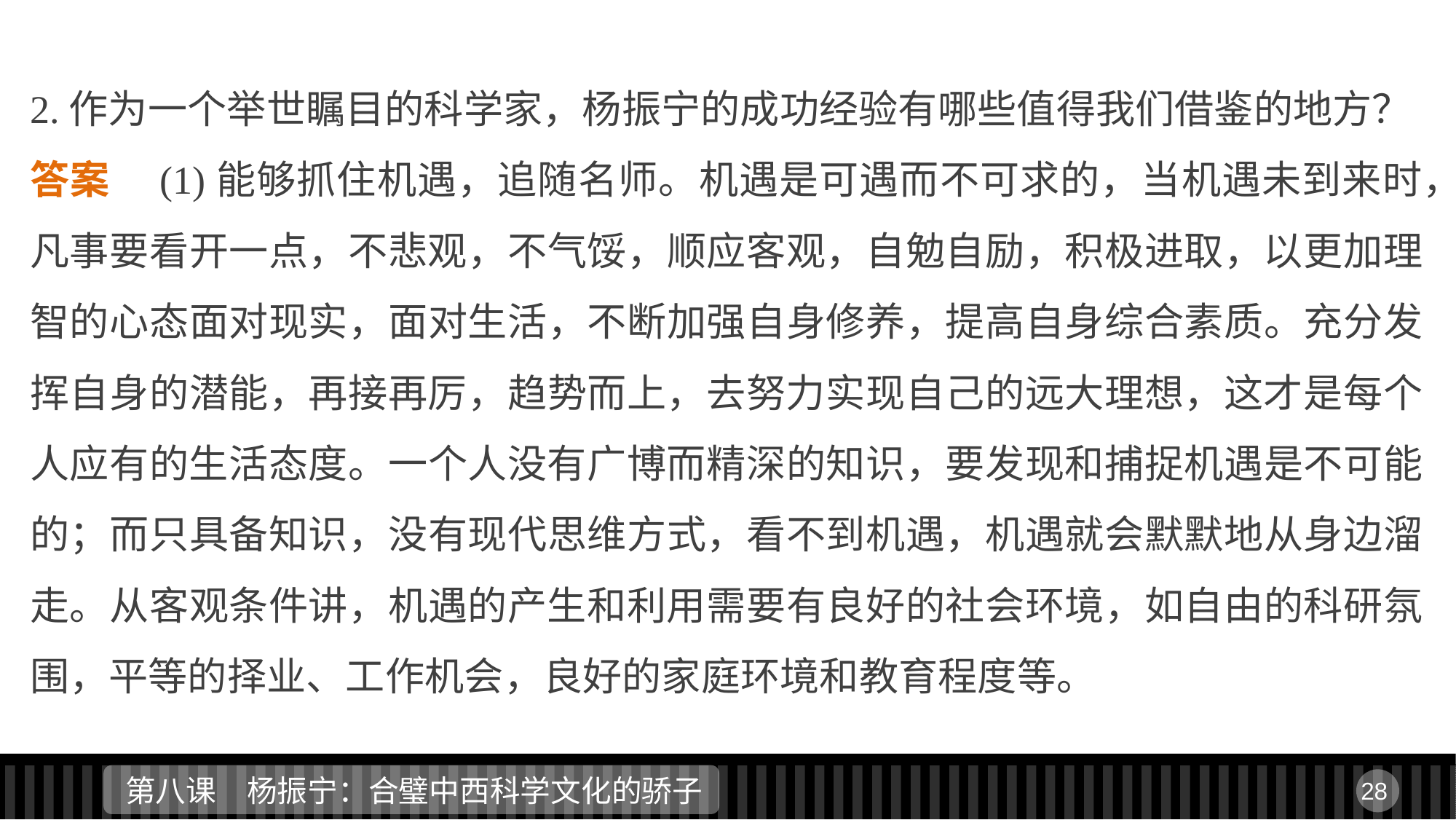

2.作为一个举世瞩目的科学家，杨振宁的成功经验有哪些值得我们借鉴的地方？
答案　(1)能够抓住机遇，追随名师。机遇是可遇而不可求的，当机遇未到来时，凡事要看开一点，不悲观，不气馁，顺应客观，自勉自励，积极进取，以更加理智的心态面对现实，面对生活，不断加强自身修养，提高自身综合素质。充分发挥自身的潜能，再接再厉，趋势而上，去努力实现自己的远大理想，这才是每个人应有的生活态度。一个人没有广博而精深的知识，要发现和捕捉机遇是不可能的；而只具备知识，没有现代思维方式，看不到机遇，机遇就会默默地从身边溜走。从客观条件讲，机遇的产生和利用需要有良好的社会环境，如自由的科研氛围，平等的择业、工作机会，良好的家庭环境和教育程度等。